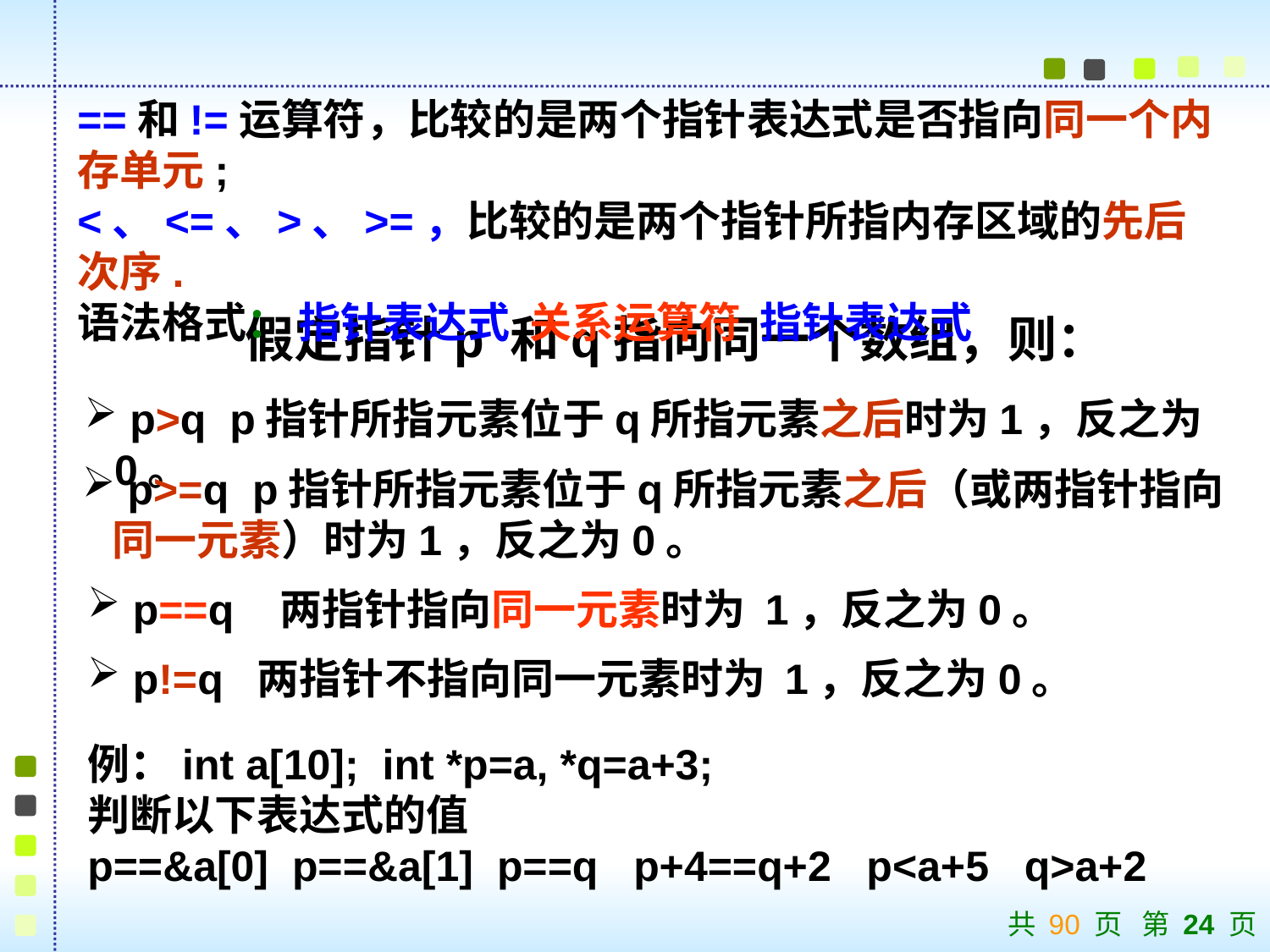

==和!=运算符，比较的是两个指针表达式是否指向同一个内存单元;
<、<=、>、>=，比较的是两个指针所指内存区域的先后次序.
语法格式： 指针表达式  关系运算符  指针表达式
  假定指针p 和q指向同一个数组，则：
 p>q  p指针所指元素位于q所指元素之后时为1，反之为0。
 p>=q  p指针所指元素位于q所指元素之后（或两指针指向同一元素）时为1，反之为0。
 p==q   两指针指向同一元素时为 1，反之为0。
 p!=q  两指针不指向同一元素时为 1，反之为0。
例：int a[10];  int *p=a, *q=a+3;
判断以下表达式的值
p==&a[0]  p==&a[1]  p==q   p+4==q+2   p<a+5   q>a+2
共 90 页   第 24 页